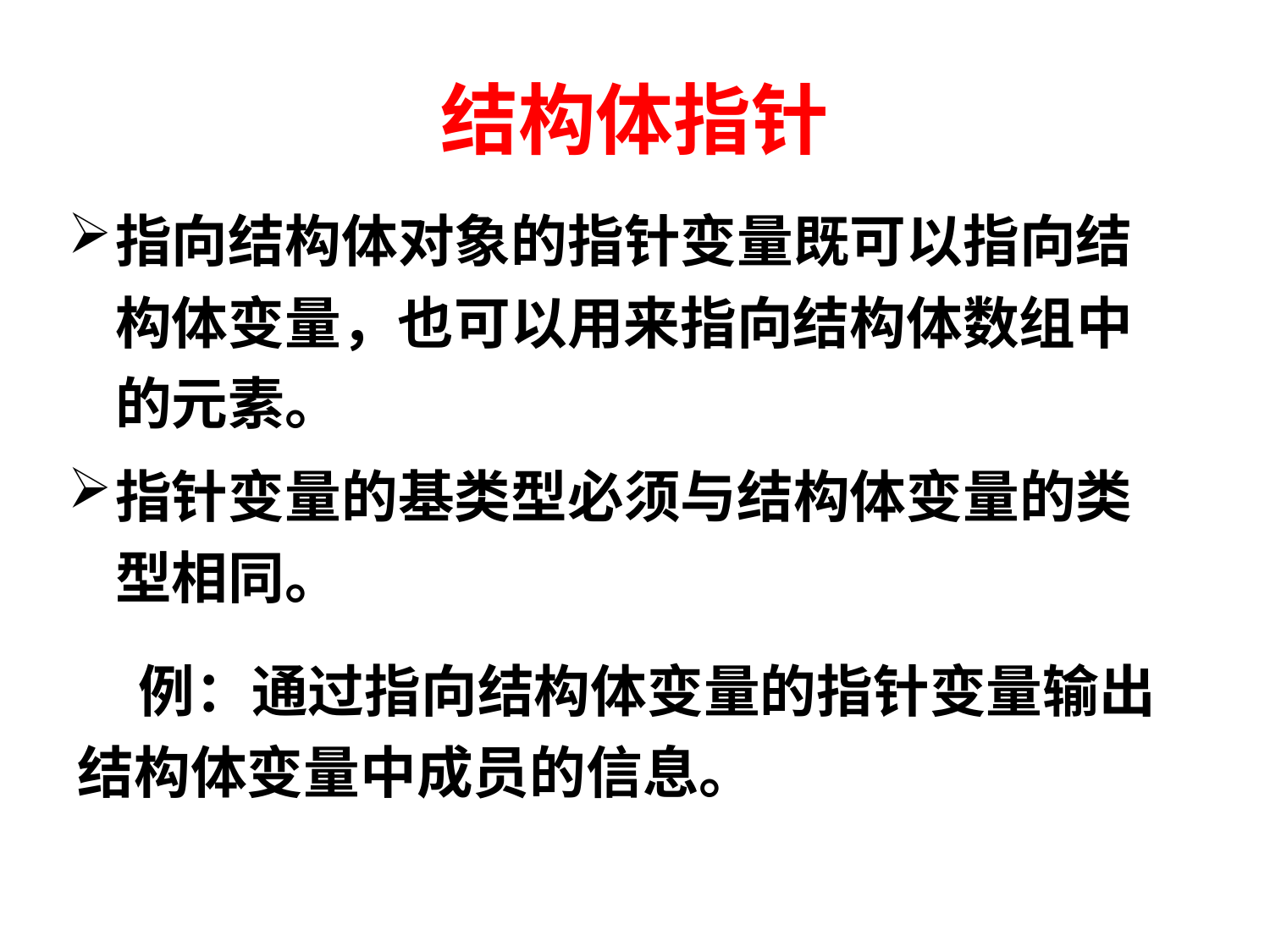

# 结构体指针
指向结构体对象的指针变量既可以指向结构体变量，也可以用来指向结构体数组中的元素。
指针变量的基类型必须与结构体变量的类型相同。
例：通过指向结构体变量的指针变量输出结构体变量中成员的信息。